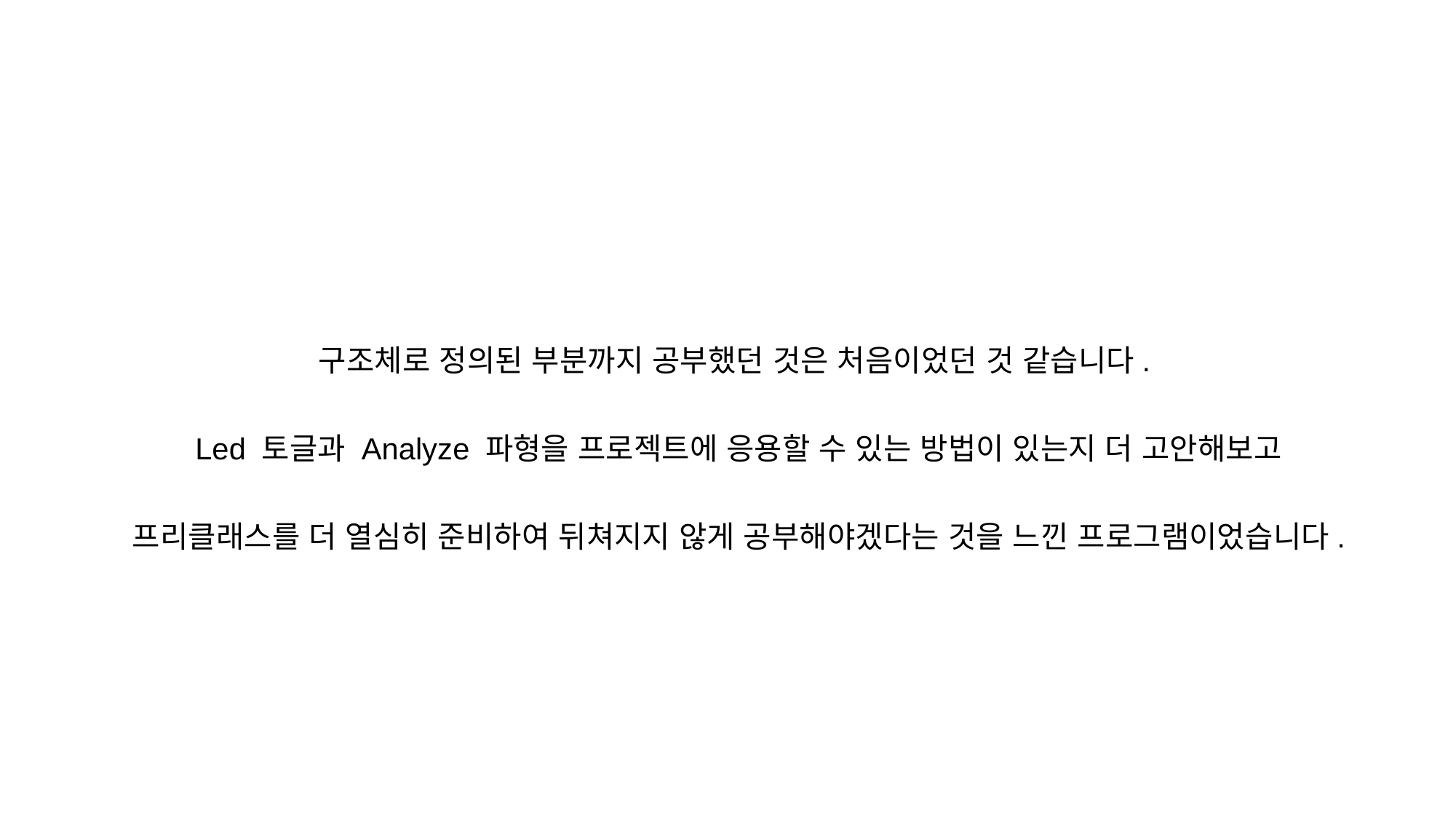

구조체로 정의된 부분까지 공부했던 것은 처음이었던 것 같습니다.
Led 토글과 Analyze 파형을 프로젝트에 응용할 수 있는 방법이 있는지 더 고안해보고
프리클래스를 더 열심히 준비하여 뒤쳐지지 않게 공부해야겠다는 것을 느낀 프로그램이었습니다.